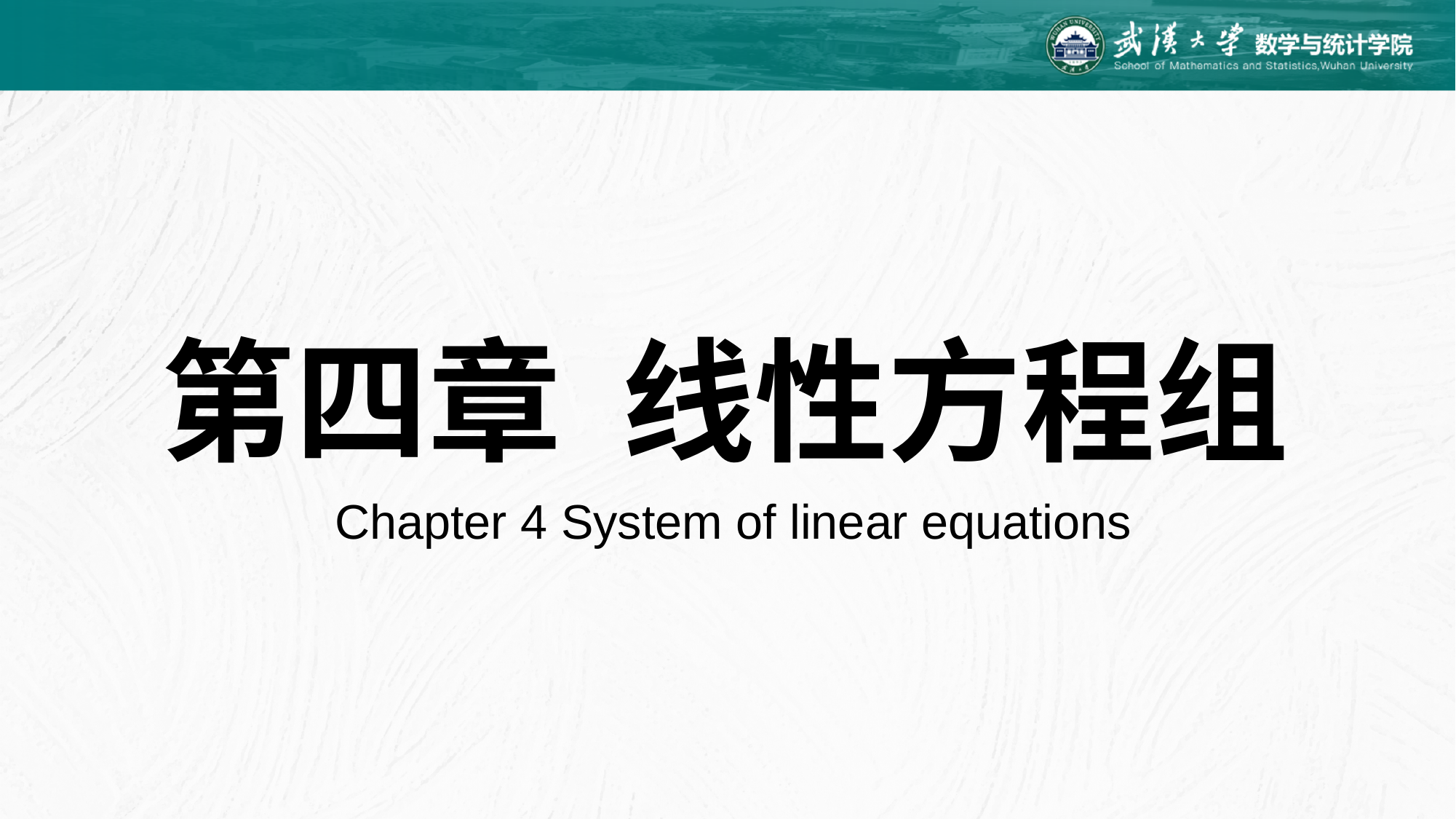

第四章  线性方程组
Chapter 4 System of linear equations